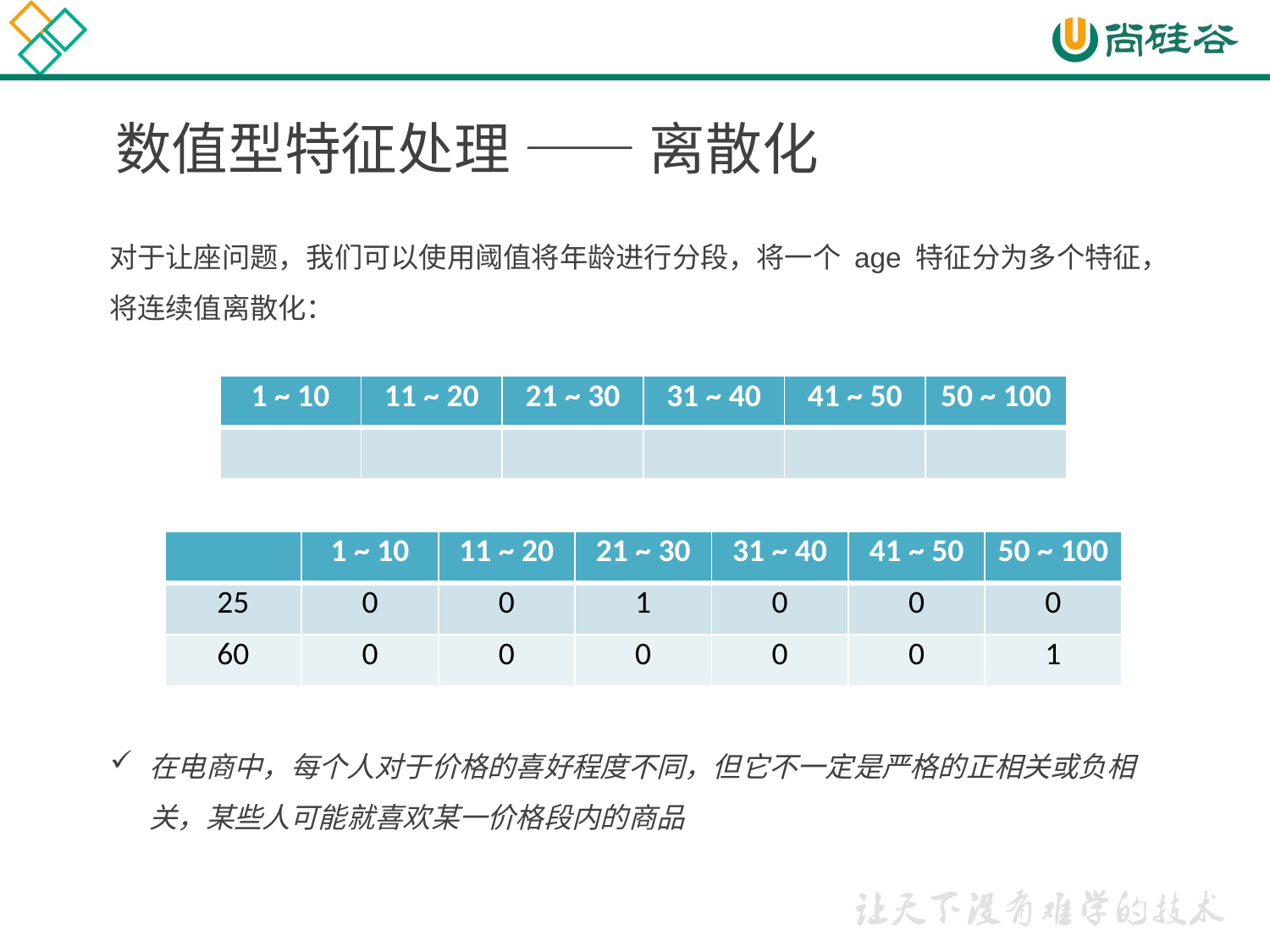

# 数值型特征处理 —— 离散化
对于让座问题，我们可以使用阈值将年龄进行分段，将一个 age 特征分为多个特征，将连续值离散化：
| 1 ~ 10 | 11 ~ 20 | 21 ~ 30 | 31 ~ 40 | 41 ~ 50 | 50 ~ 100 |
| --- | --- | --- | --- | --- | --- |
|  |  |  |  |  |  |
|  | 1 ~ 10 | 11 ~ 20 | 21 ~ 30 | 31 ~ 40 | 41 ~ 50 | 50 ~ 100 |
| --- | --- | --- | --- | --- | --- | --- |
| 25 | 0 | 0 | 1 | 0 | 0 | 0 |
| 60 | 0 | 0 | 0 | 0 | 0 | 1 |
在电商中，每个人对于价格的喜好程度不同，但它不一定是严格的正相关或负相关，某些人可能就喜欢某一价格段内的商品